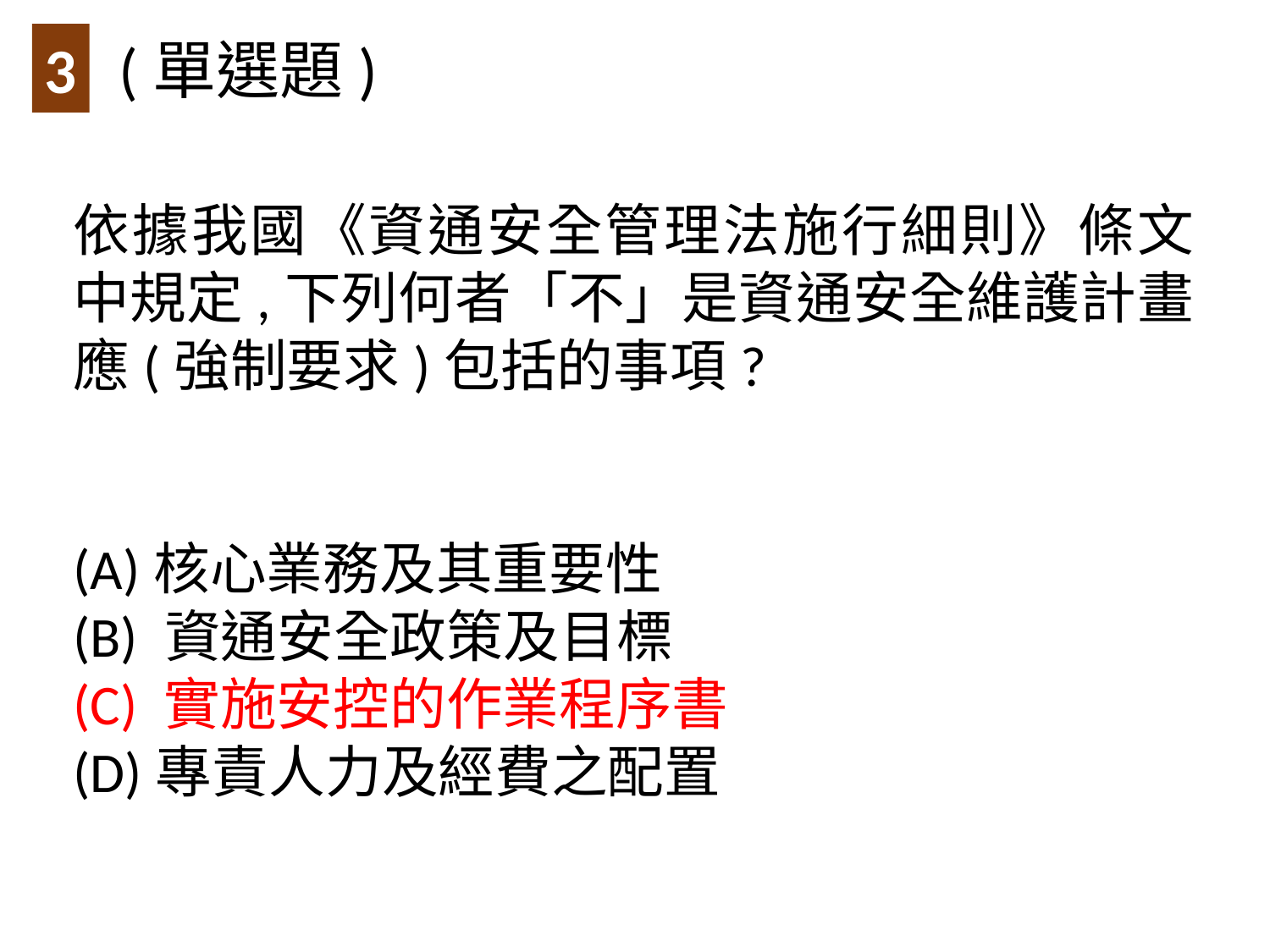

(單選題)
3
依據我國《資通安全管理法施行細則》條文中規定,下列何者「不」是資通安全維護計畫應(強制要求)包括的事項?

(A)核心業務及其重要性
(B) 資通安全政策及目標
(C) 實施安控的作業程序書
(D)專責人力及經費之配置